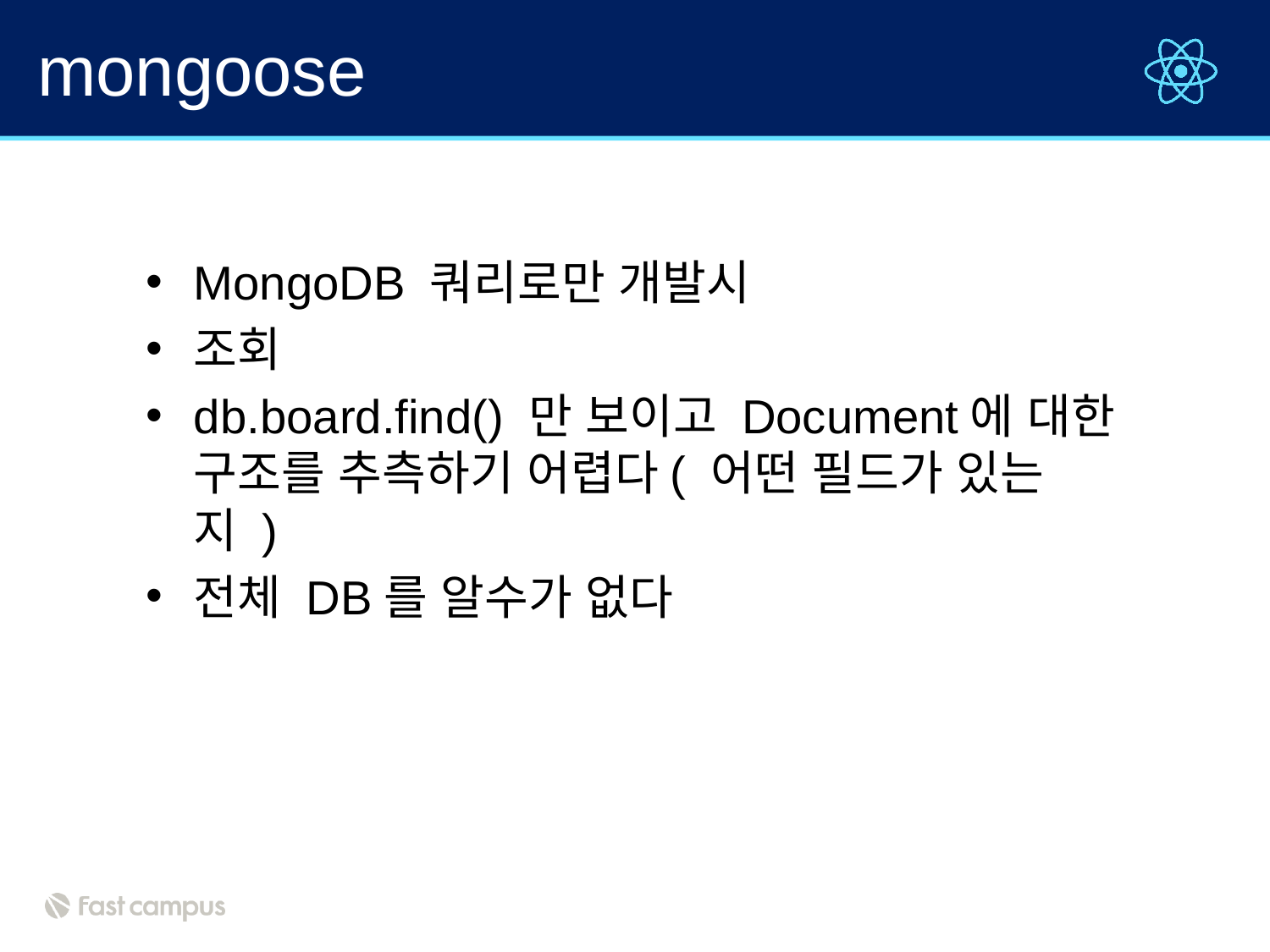

# mongoose
MongoDB 쿼리로만 개발시
조회
db.board.find() 만 보이고 Document에 대한 구조를 추측하기 어렵다( 어떤 필드가 있는지 )
전체 DB를 알수가 없다